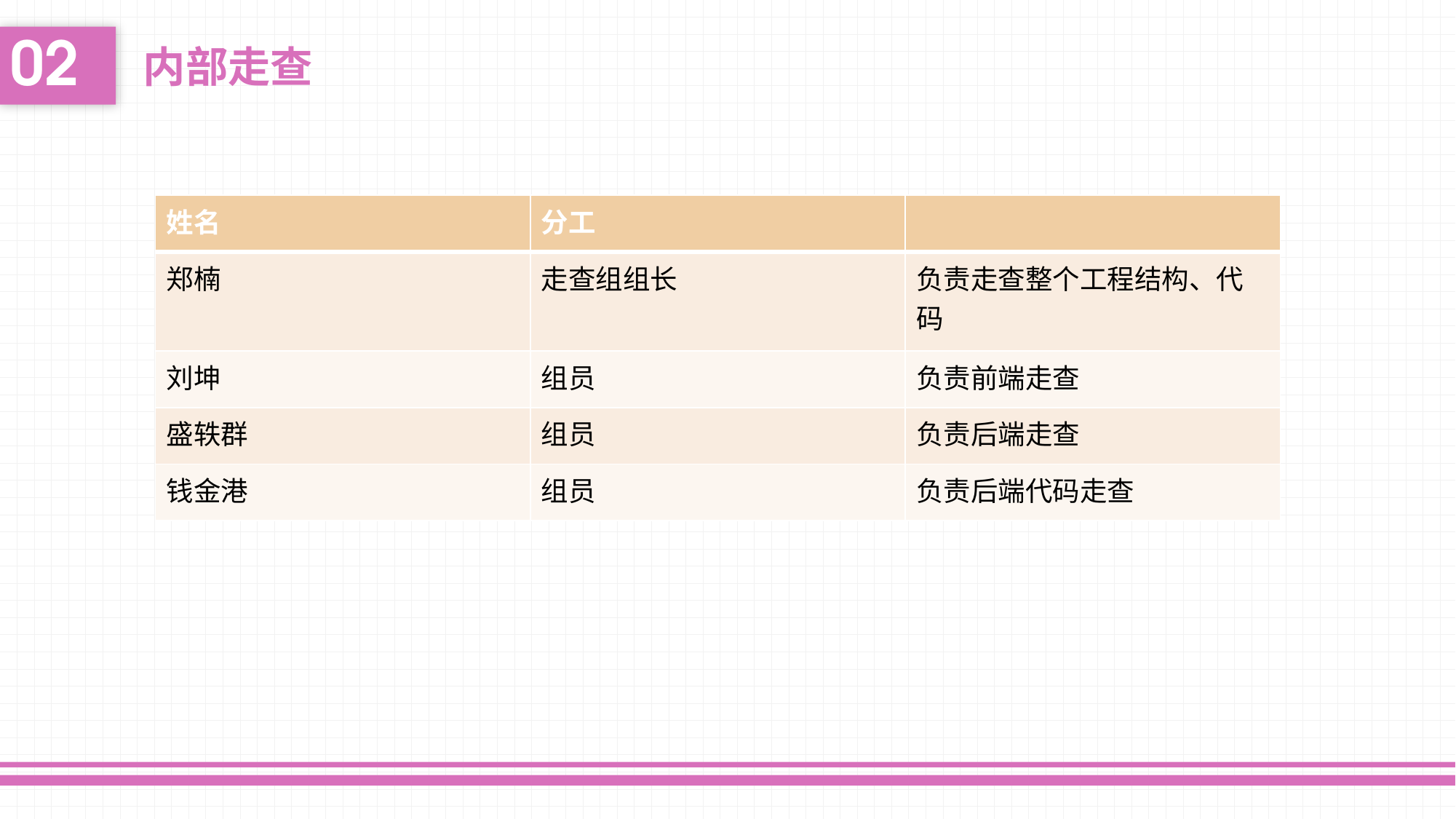

02
内部走查
| 姓名 | 分工 |  |
| --- | --- | --- |
| 郑楠 | 走查组组长 | 负责走查整个工程结构、代码 |
| 刘坤 | 组员 | 负责前端走查 |
| 盛轶群 | 组员 | 负责后端走查 |
| 钱金港 | 组员 | 负责后端代码走查 |